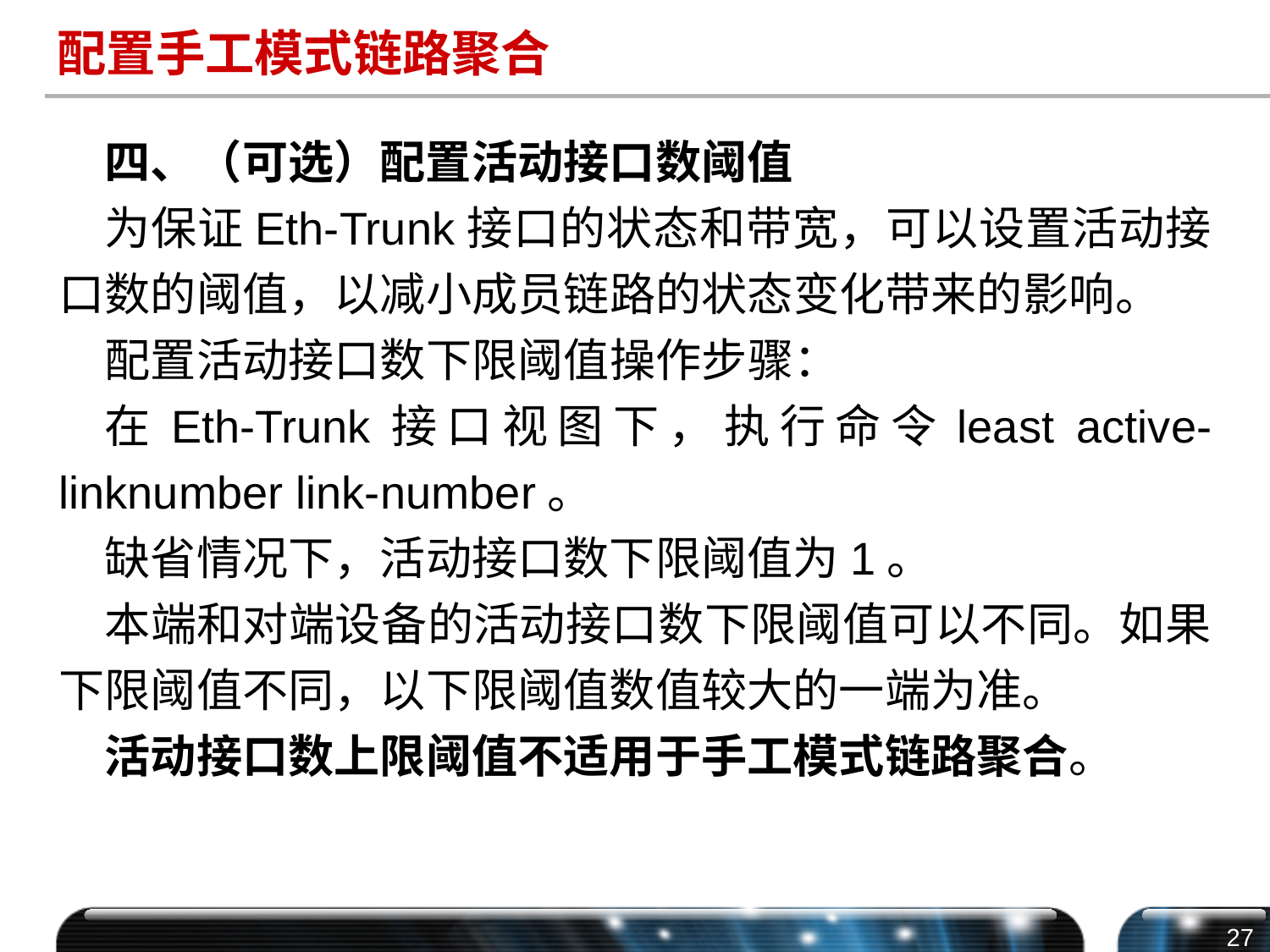

# 配置手工模式链路聚合
四、（可选）配置活动接口数阈值
为保证Eth-Trunk接口的状态和带宽，可以设置活动接口数的阈值，以减小成员链路的状态变化带来的影响。
配置活动接口数下限阈值操作步骤：
在Eth-Trunk接口视图下，执行命令least active-linknumber link-number。
缺省情况下，活动接口数下限阈值为1。
本端和对端设备的活动接口数下限阈值可以不同。如果下限阈值不同，以下限阈值数值较大的一端为准。
活动接口数上限阈值不适用于手工模式链路聚合。